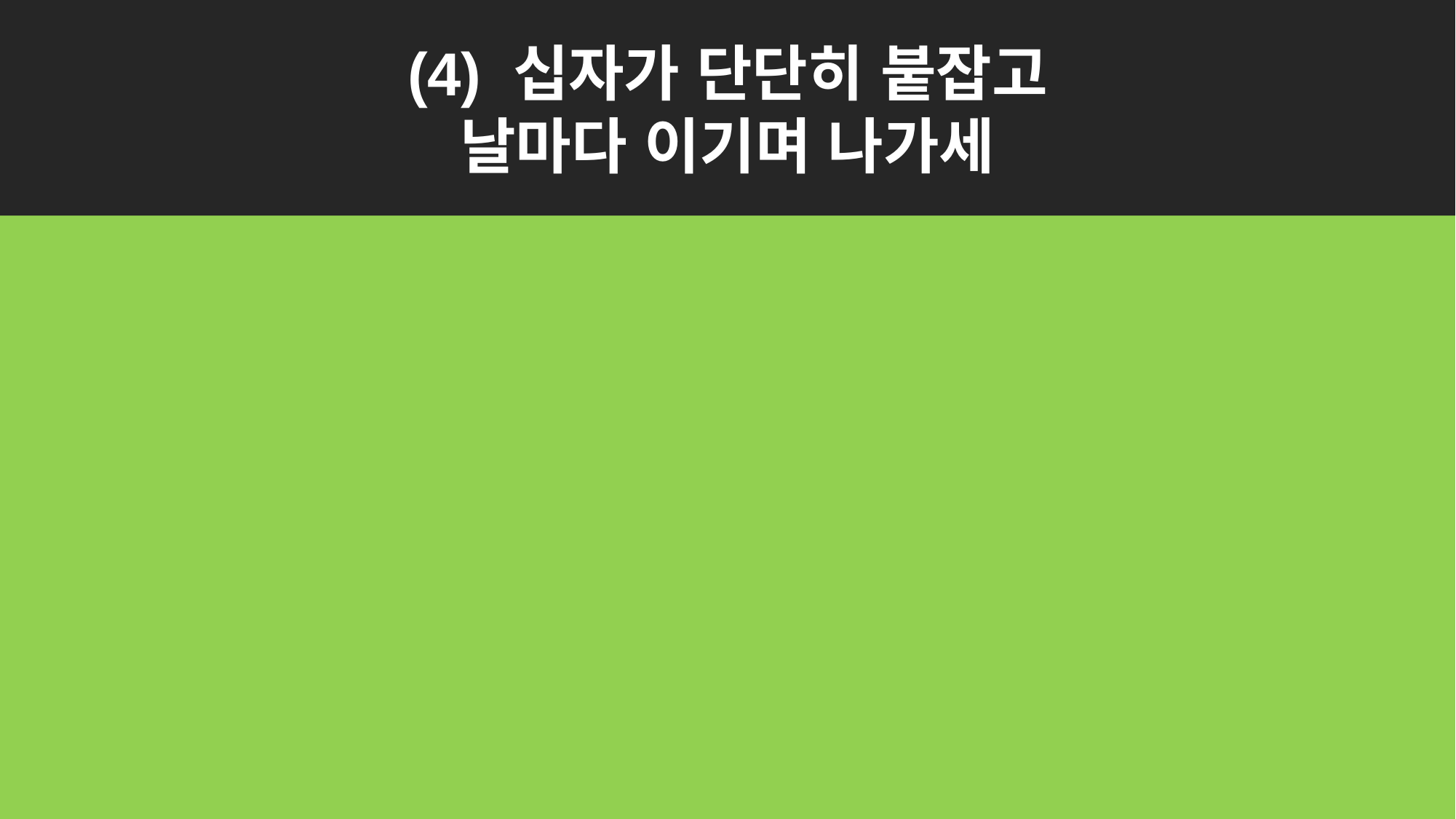

(4) 십자가 단단히 붙잡고
날마다 이기며 나가세